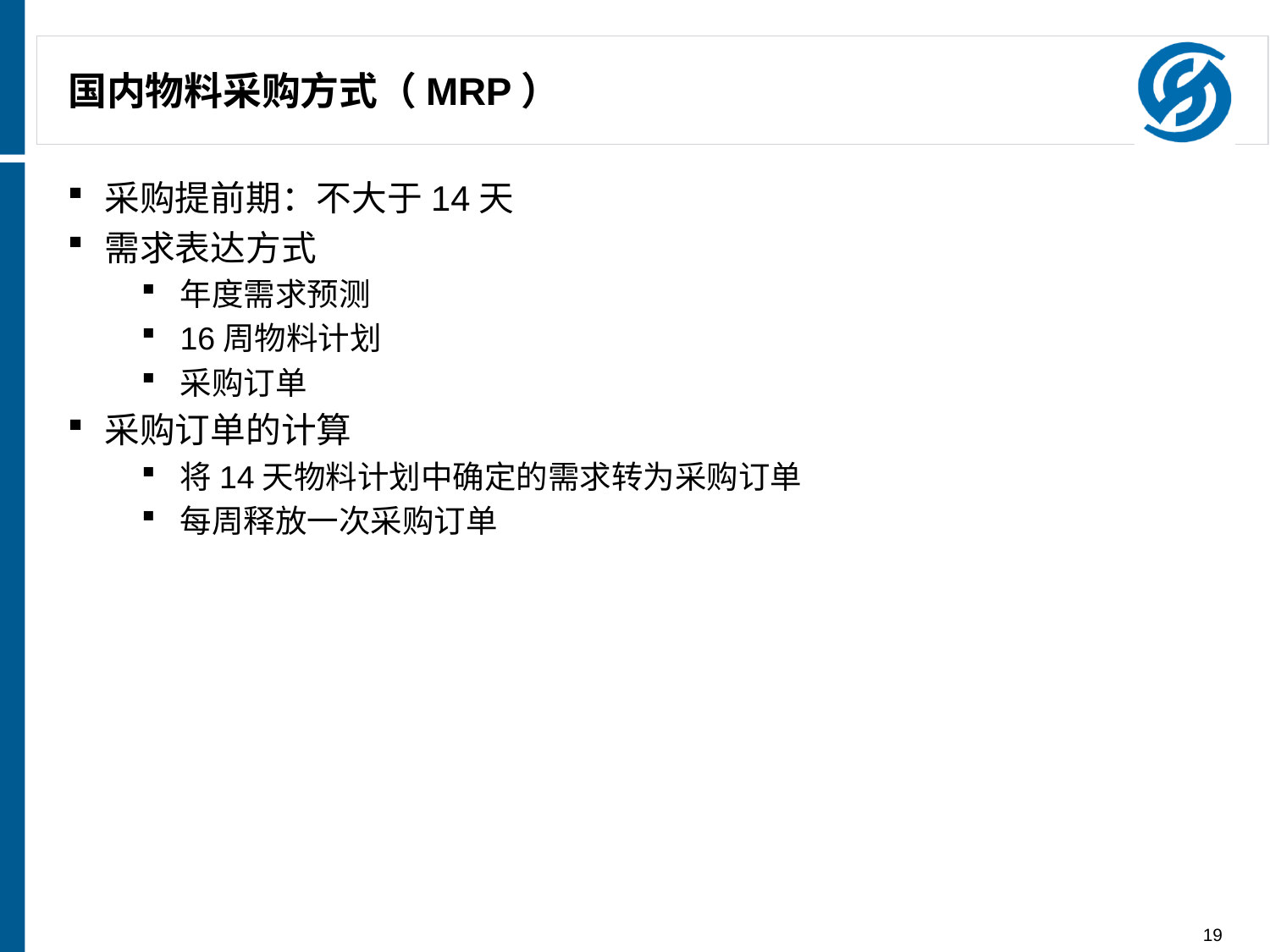

# 国内物料采购方式（MRP）
采购提前期：不大于14天
需求表达方式
年度需求预测
16周物料计划
采购订单
采购订单的计算
将14天物料计划中确定的需求转为采购订单
每周释放一次采购订单
19